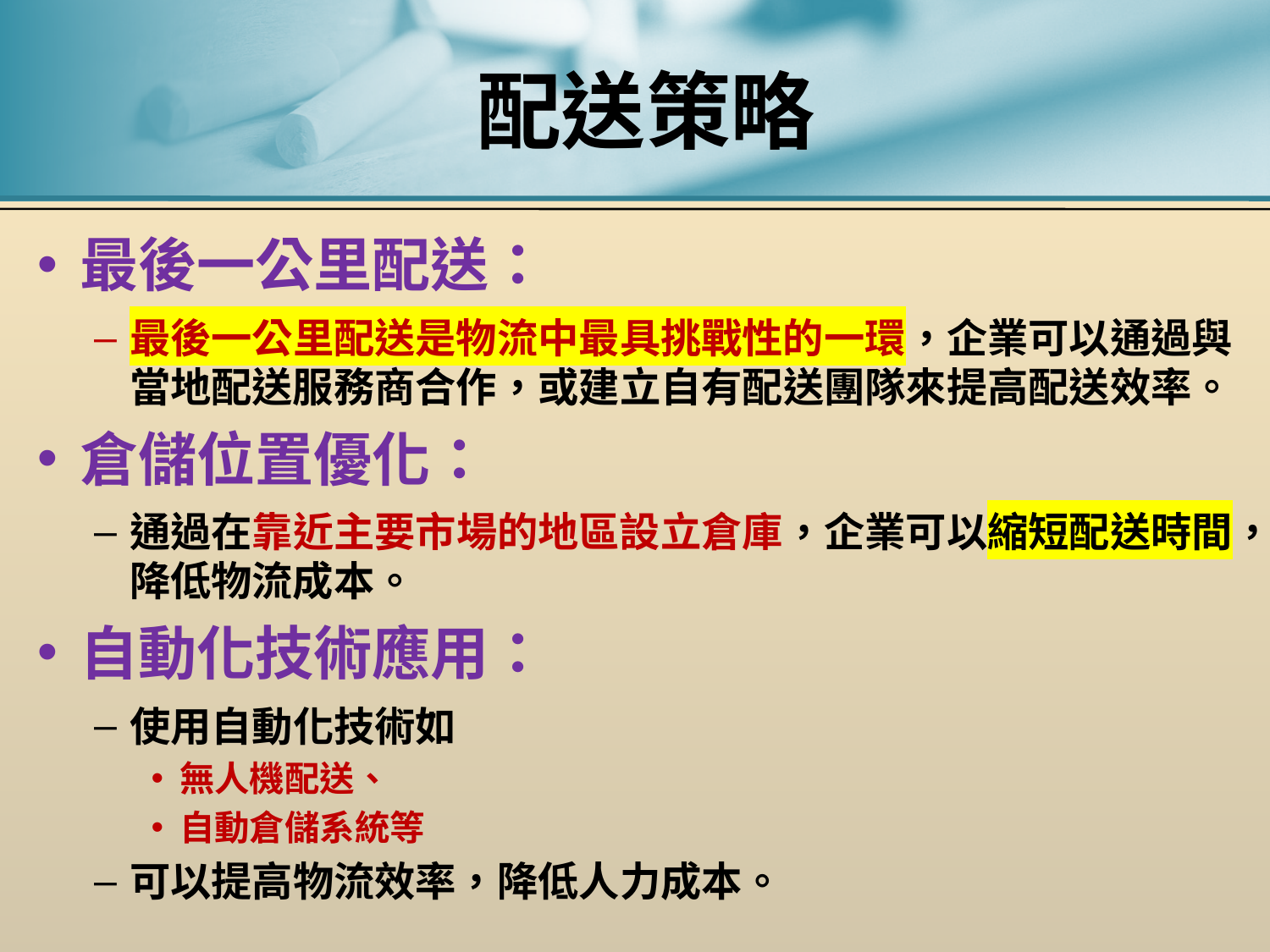

# 配送策略
最後一公里配送：
最後一公里配送是物流中最具挑戰性的一環，企業可以通過與當地配送服務商合作，或建立自有配送團隊來提高配送效率。
倉儲位置優化：
通過在靠近主要市場的地區設立倉庫，企業可以縮短配送時間，降低物流成本。
自動化技術應用：
使用自動化技術如
無人機配送、
自動倉儲系統等
可以提高物流效率，降低人力成本。